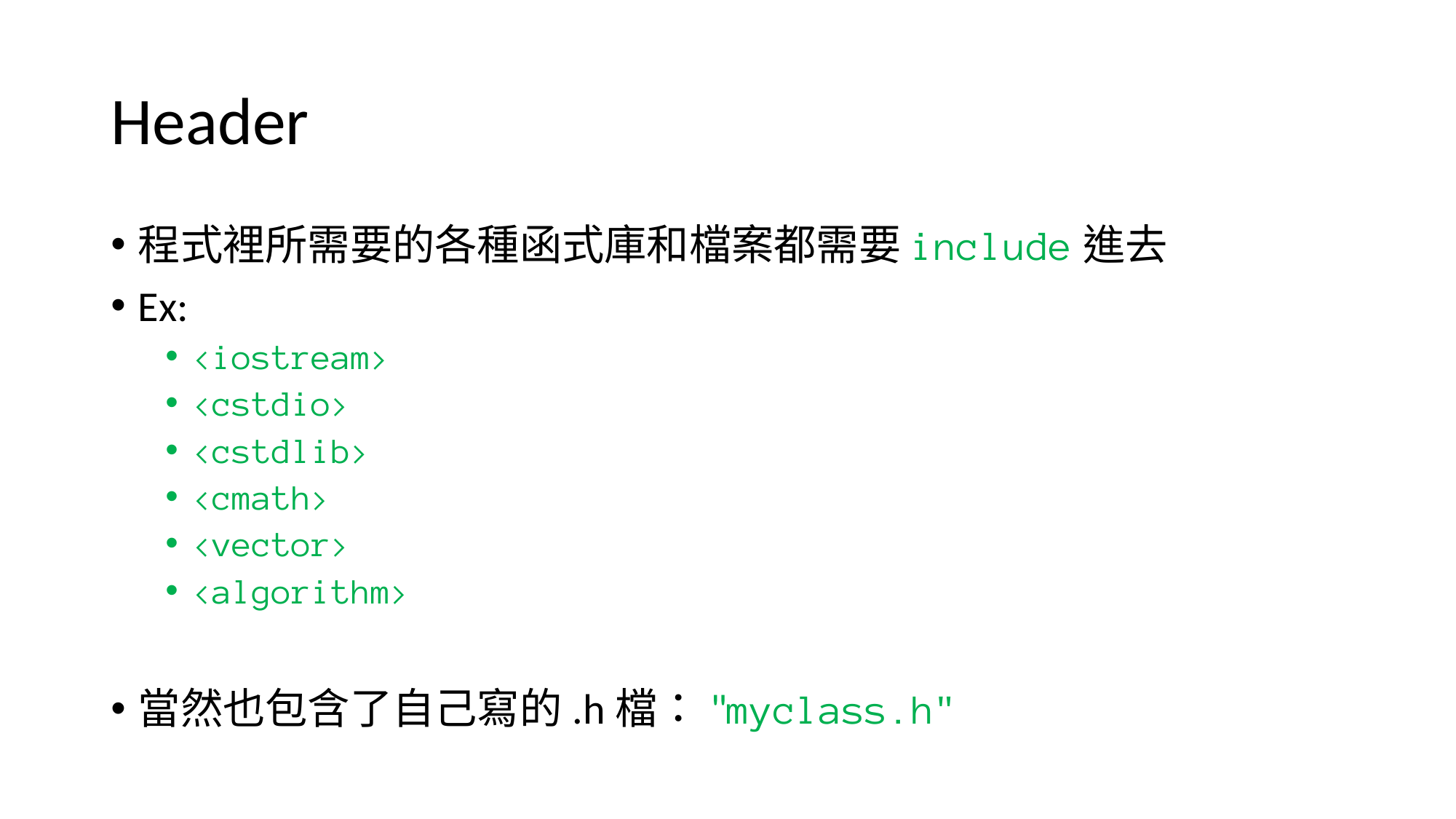

# Header
程式裡所需要的各種函式庫和檔案都需要include進去
Ex:
<iostream>
<cstdio>
<cstdlib>
<cmath>
<vector>
<algorithm>

當然也包含了自己寫的.h檔："myclass.h"